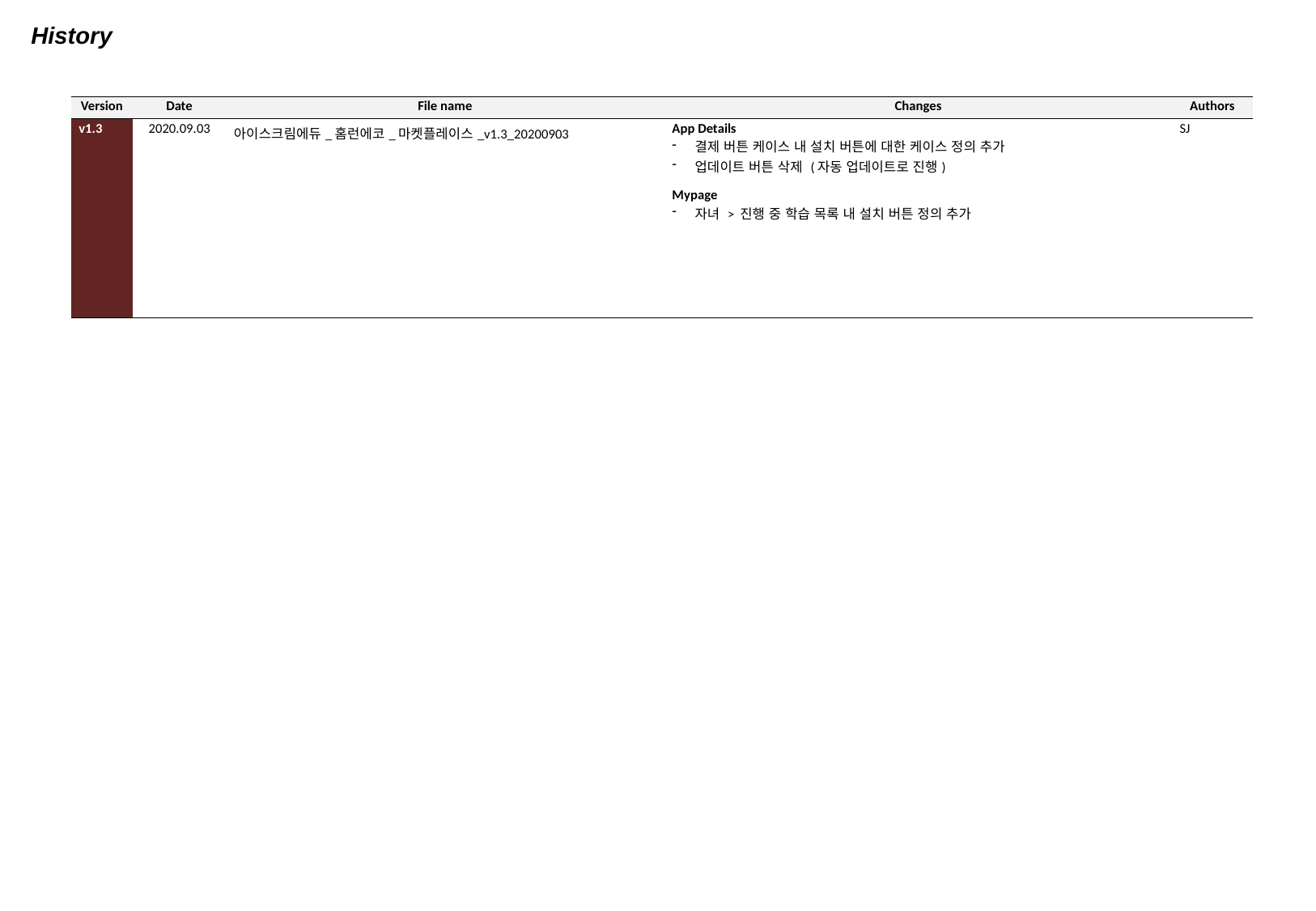

History
| Version | Date | File name | Changes | Authors |
| --- | --- | --- | --- | --- |
| v1.3 | 2020.09.03 | 아이스크림에듀\_홈런에코\_마켓플레이스\_v1.3\_20200903 | App Details 결제 버튼 케이스 내 설치 버튼에 대한 케이스 정의 추가 업데이트 버튼 삭제 (자동 업데이트로 진행) Mypage 자녀 > 진행 중 학습 목록 내 설치 버튼 정의 추가 | SJ |